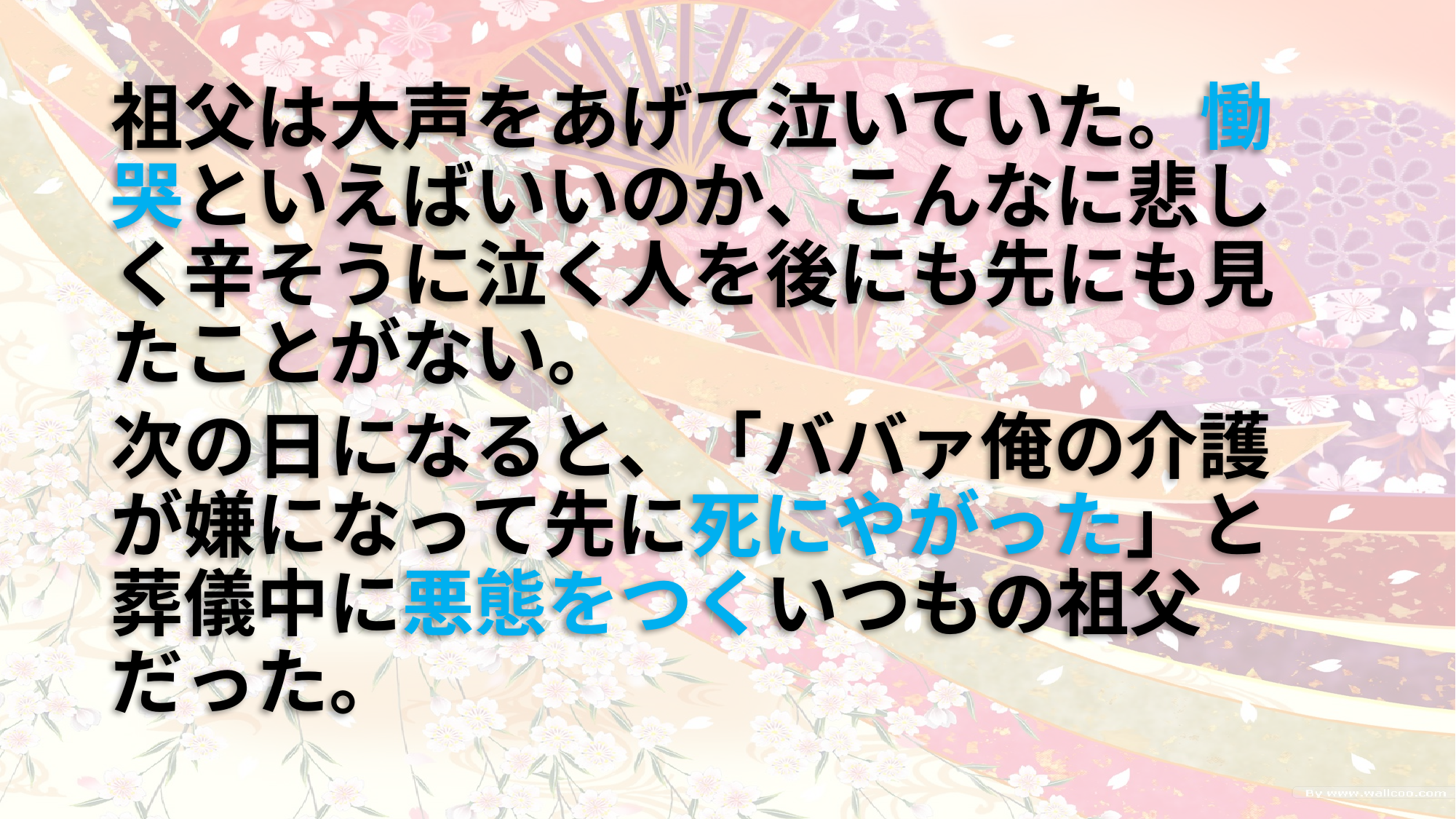

祖父は大声をあげて泣いていた。慟哭といえばいいのか、こんなに悲しく辛そうに泣く人を後にも先にも見たことがない。
次の日になると、「ババァ俺の介護が嫌になって先に死にやがった」と葬儀中に悪態をつくいつもの祖父だった。